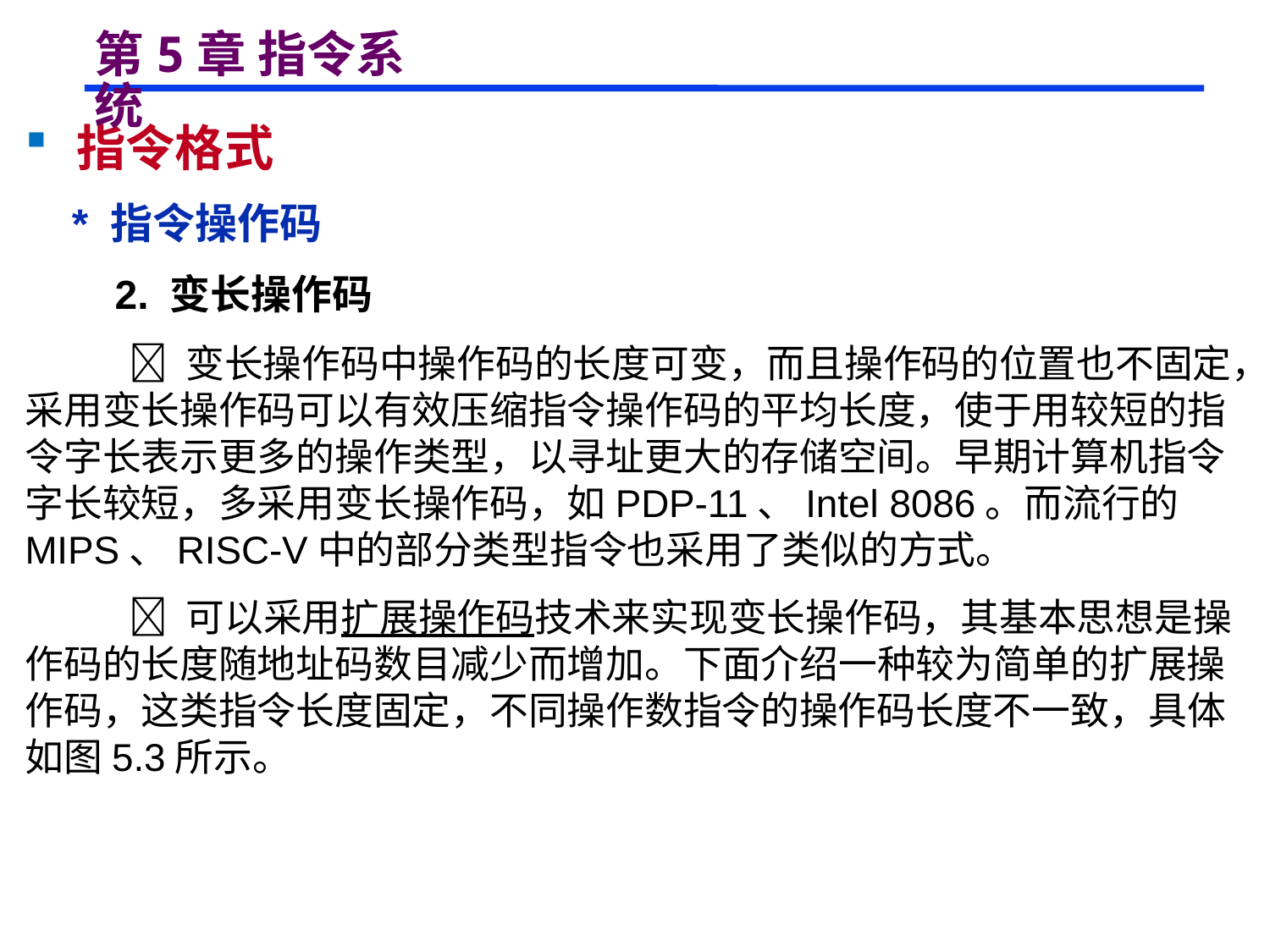

# 第5章 指令系统
 指令格式
    * 指令操作码
        2. 变长操作码
            • 变长操作码中操作码的长度可变，而且操作码的位置也不固定，采用变长操作码可以有效压缩指令操作码的平均长度，使于用较短的指令字长表示更多的操作类型，以寻址更大的存储空间。早期计算机指令字长较短，多采用变长操作码，如PDP-11、Intel 8086。而流行的MIPS、RISC-V中的部分类型指令也采用了类似的方式。
            • 可以采用扩展操作码技术来实现变长操作码，其基本思想是操作码的长度随地址码数目减少而增加。下面介绍一种较为简单的扩展操作码，这类指令长度固定，不同操作数指令的操作码长度不一致，具体如图5.3所示。